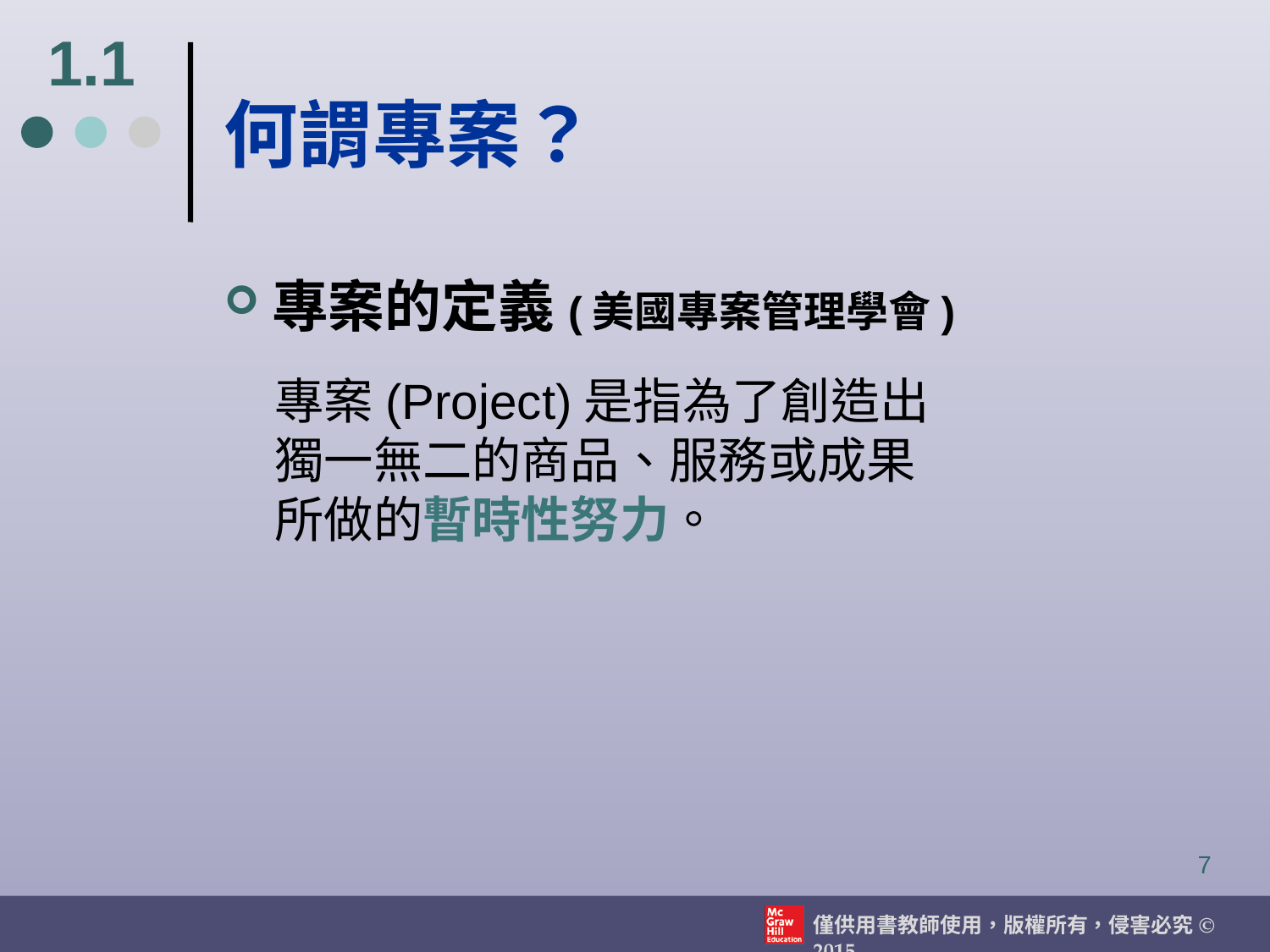

1.1
# 何謂專案？
專案的定義(美國專案管理學會)
專案(Project)是指為了創造出
獨一無二的商品、服務或成果
所做的暫時性努力。
7